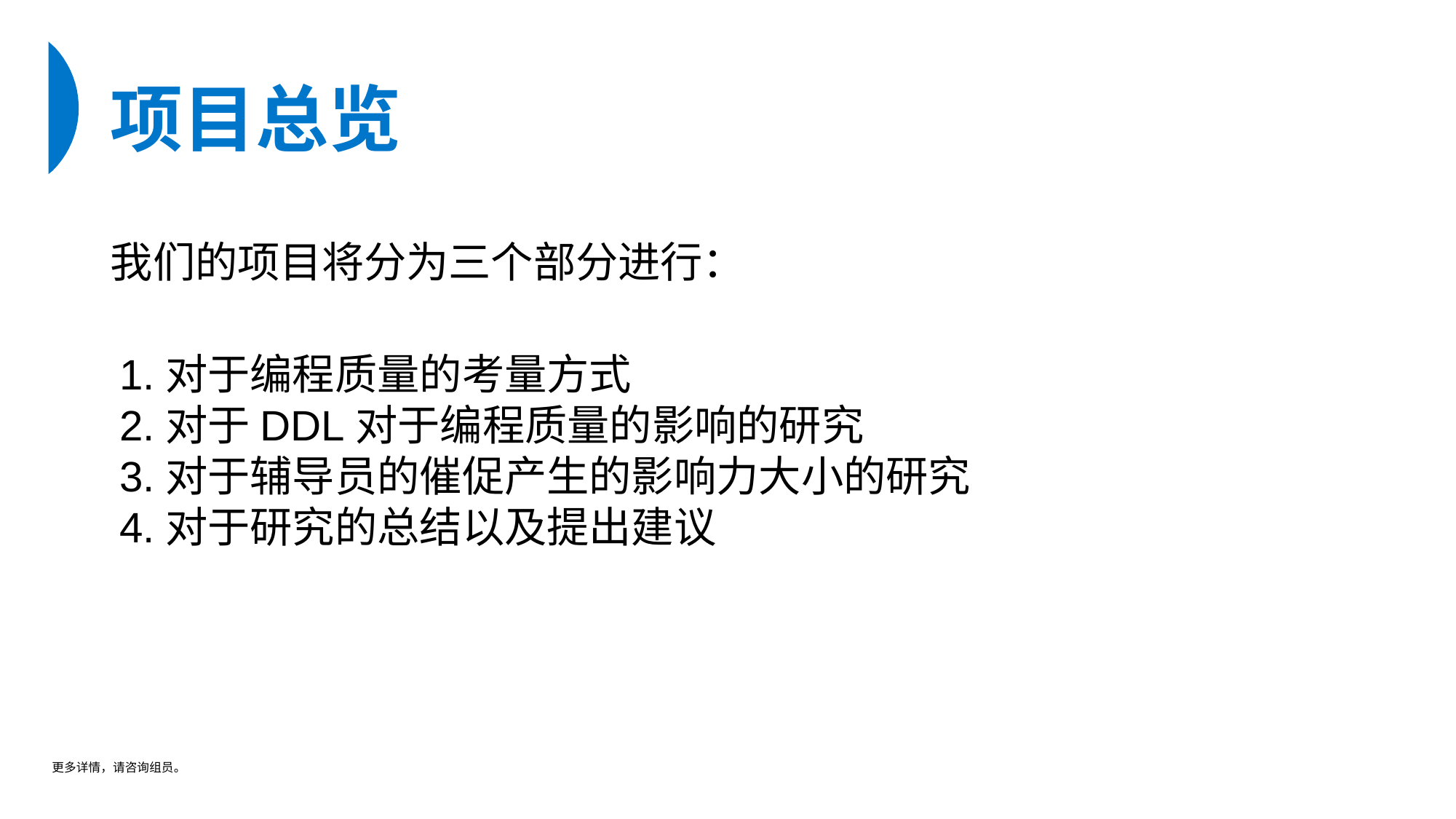

# 项目总览
我们的项目将分为三个部分进行：
1.对于编程质量的考量方式
2.对于DDL对于编程质量的影响的研究
3.对于辅导员的催促产生的影响力大小的研究
4.对于研究的总结以及提出建议
更多详情，请咨询组员。